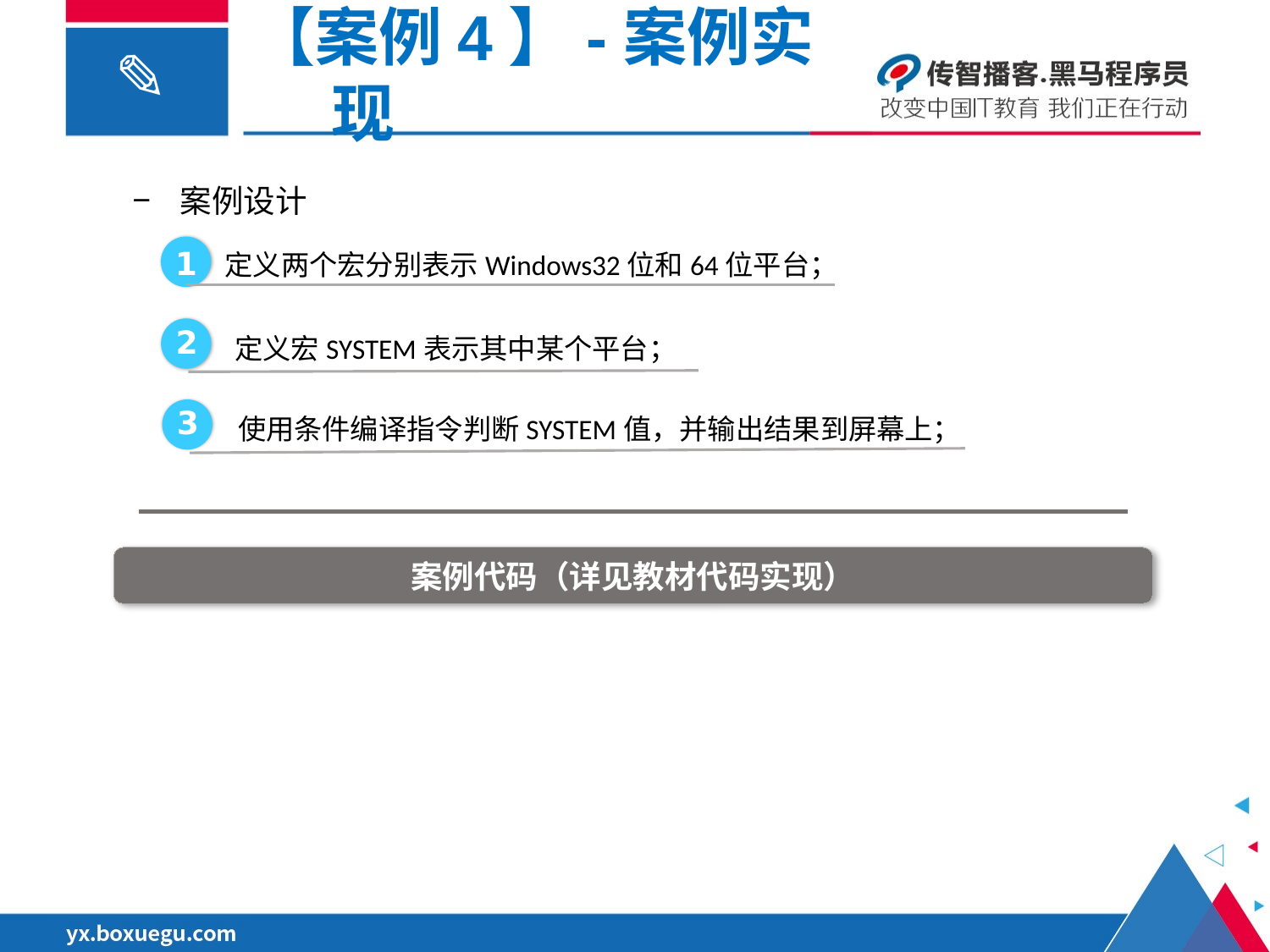

【案例4】-案例实现
案例设计
定义两个宏分别表示Windows32位和64位平台；

1
定义宏SYSTEM表示其中某个平台；
2

使用条件编译指令判断SYSTEM值，并输出结果到屏幕上；
3

案例代码（详见教材代码实现）